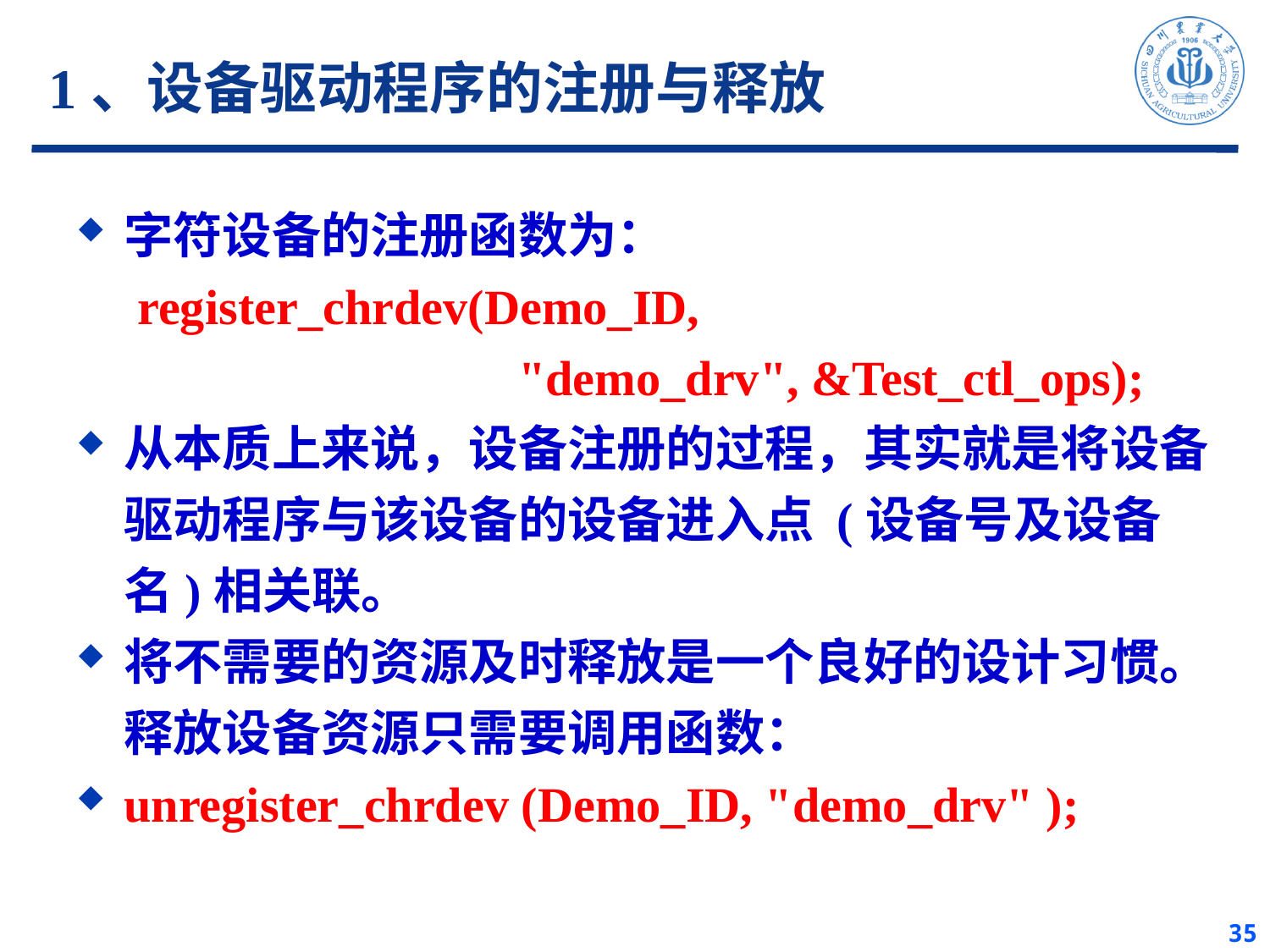

# 1、设备驱动程序的注册与释放
字符设备的注册函数为：
     register_chrdev(Demo_ID,
                                    "demo_drv", &Test_ctl_ops);
从本质上来说，设备注册的过程，其实就是将设备驱动程序与该设备的设备进入点 (设备号及设备名)相关联。
将不需要的资源及时释放是一个良好的设计习惯。释放设备资源只需要调用函数：
unregister_chrdev (Demo_ID, "demo_drv" );